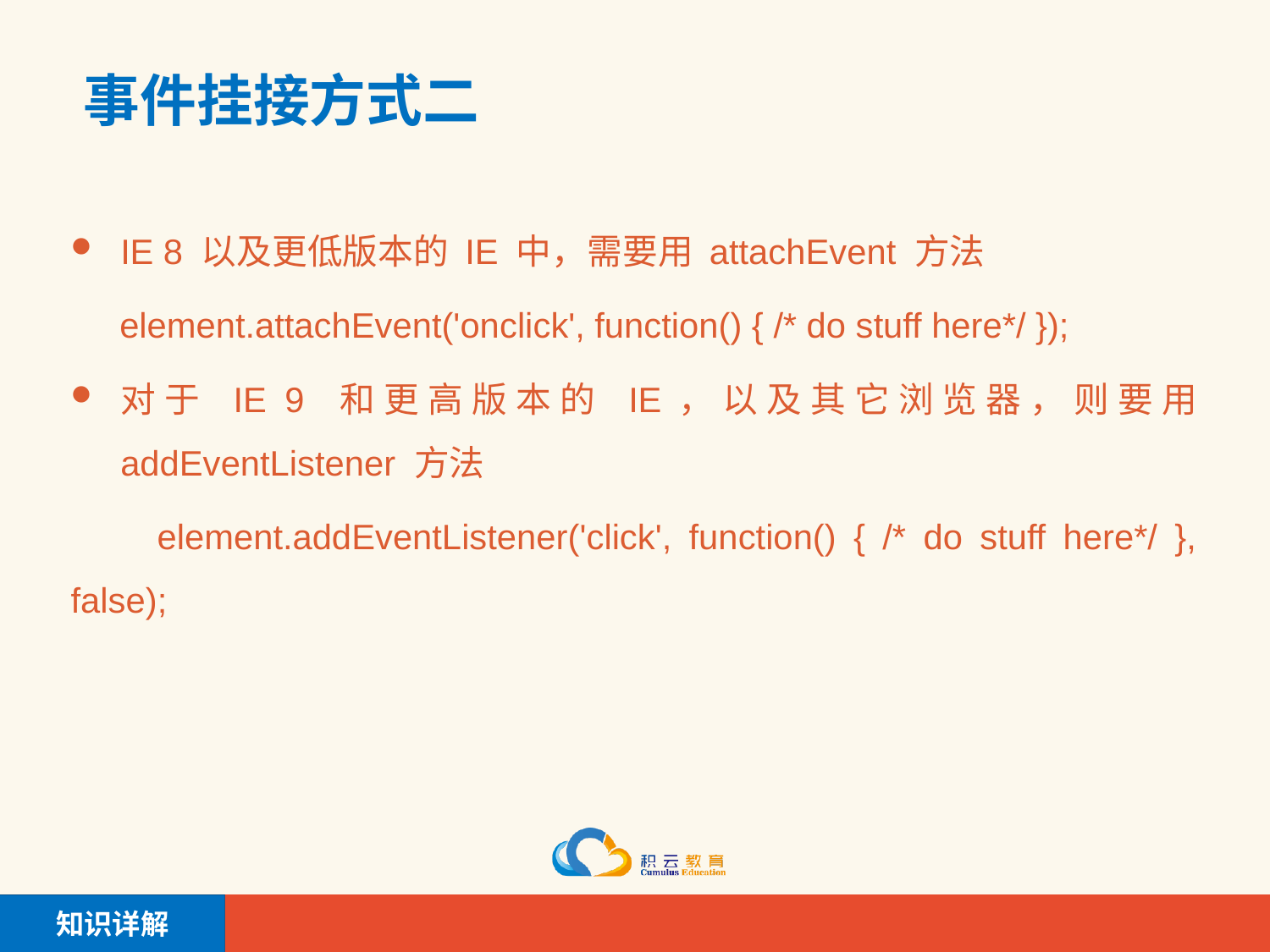

事件挂接方式二
IE 8 以及更低版本的 IE 中，需要用 attachEvent 方法
     element.attachEvent('onclick', function() { /* do stuff here*/ });
对于 IE 9 和更高版本的 IE，以及其它浏览器，则要用 addEventListener 方法
     element.addEventListener('click', function() { /* do stuff here*/ }, false);